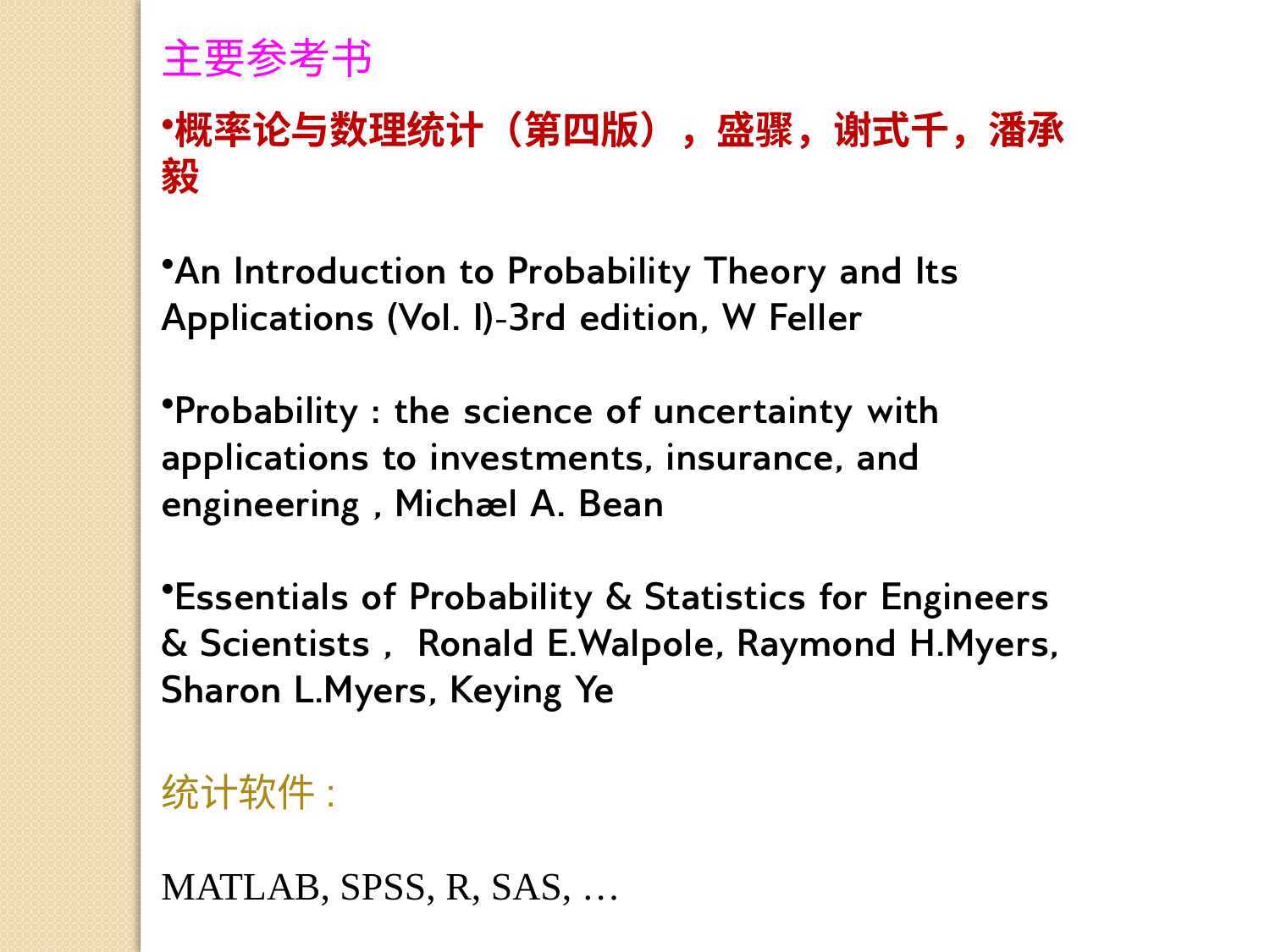

主要参考书
概率论与数理统计（第四版），盛骤，谢式千，潘承毅

An Introduction to Probability Theory and Its Applications (Vol. I)-3rd edition, W Feller

Probability : the science of uncertainty with applications to investments, insurance, and engineering , Michael A. Bean

Essentials of Probability & Statistics for Engineers & Scientists ,  Ronald E.Walpole, Raymond H.Myers, Sharon L.Myers, Keying Ye
统计软件:

MATLAB, SPSS, R, SAS, …